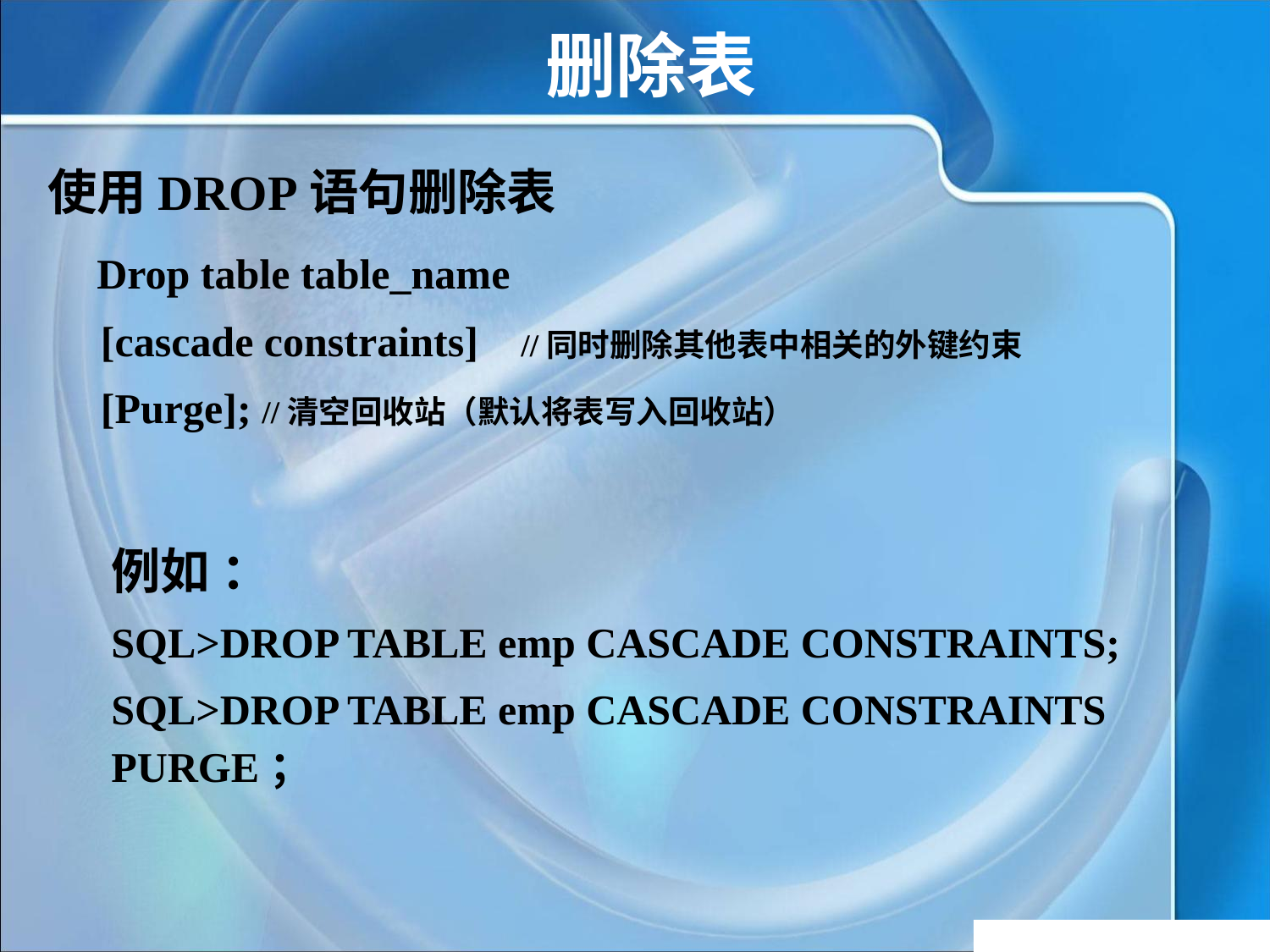

# 删除表
使用DROP语句删除表
    Drop table table_name
     [cascade constraints]    //同时删除其他表中相关的外键约束
     [Purge]; //清空回收站（默认将表写入回收站）

例如 ：
SQL>DROP TABLE emp CASCADE CONSTRAINTS;
SQL>DROP TABLE emp CASCADE CONSTRAINTS PURGE；

69